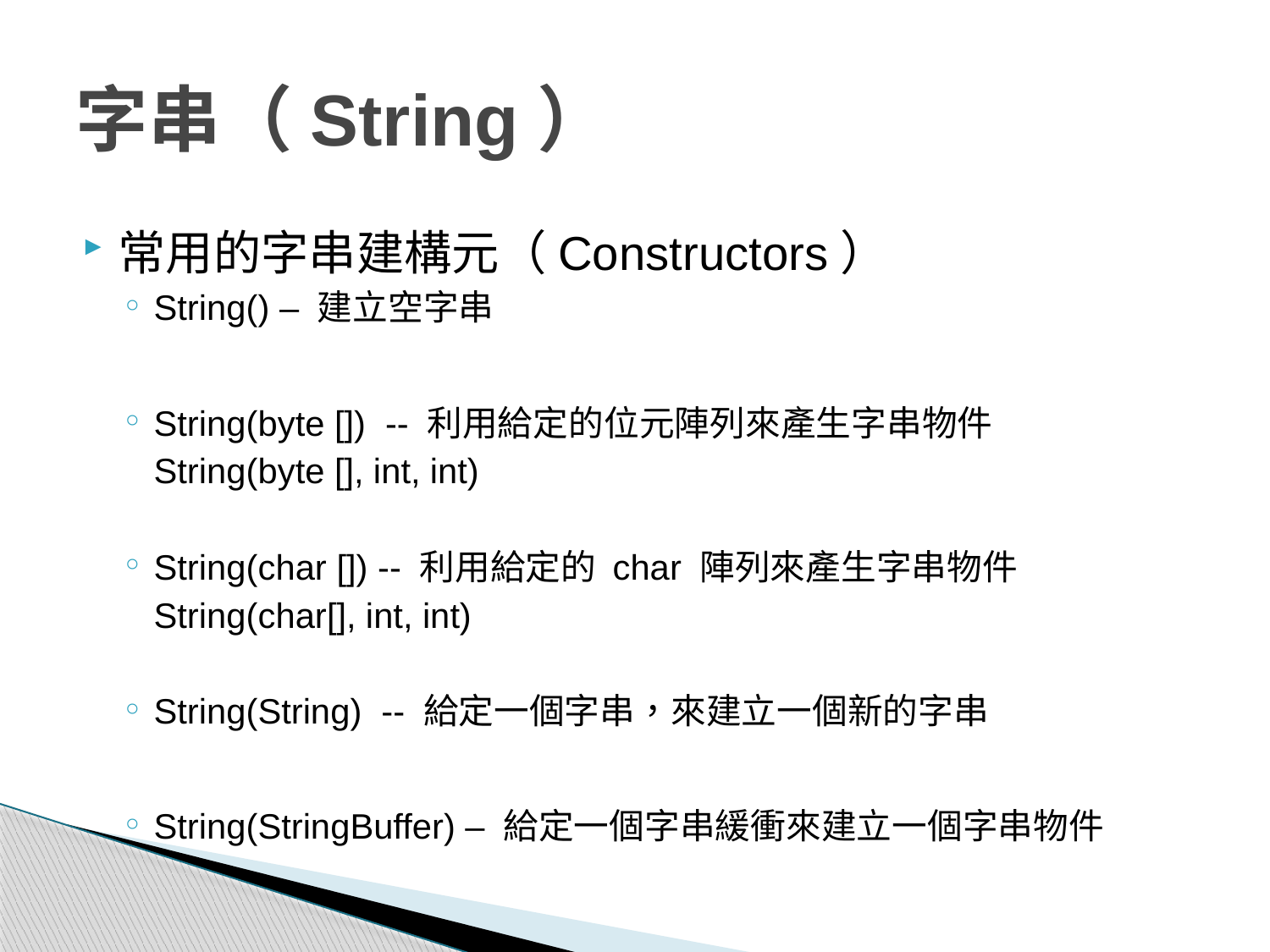

# 字串（String）
常用的字串建構元（Constructors）
String() – 建立空字串

String(byte [])  -- 利用給定的位元陣列來產生字串物件
	String(byte [], int, int)

String(char []) -- 利用給定的 char 陣列來產生字串物件
	String(char[], int, int)

String(String)  -- 給定一個字串，來建立一個新的字串

String(StringBuffer) – 給定一個字串緩衝來建立一個字串物件